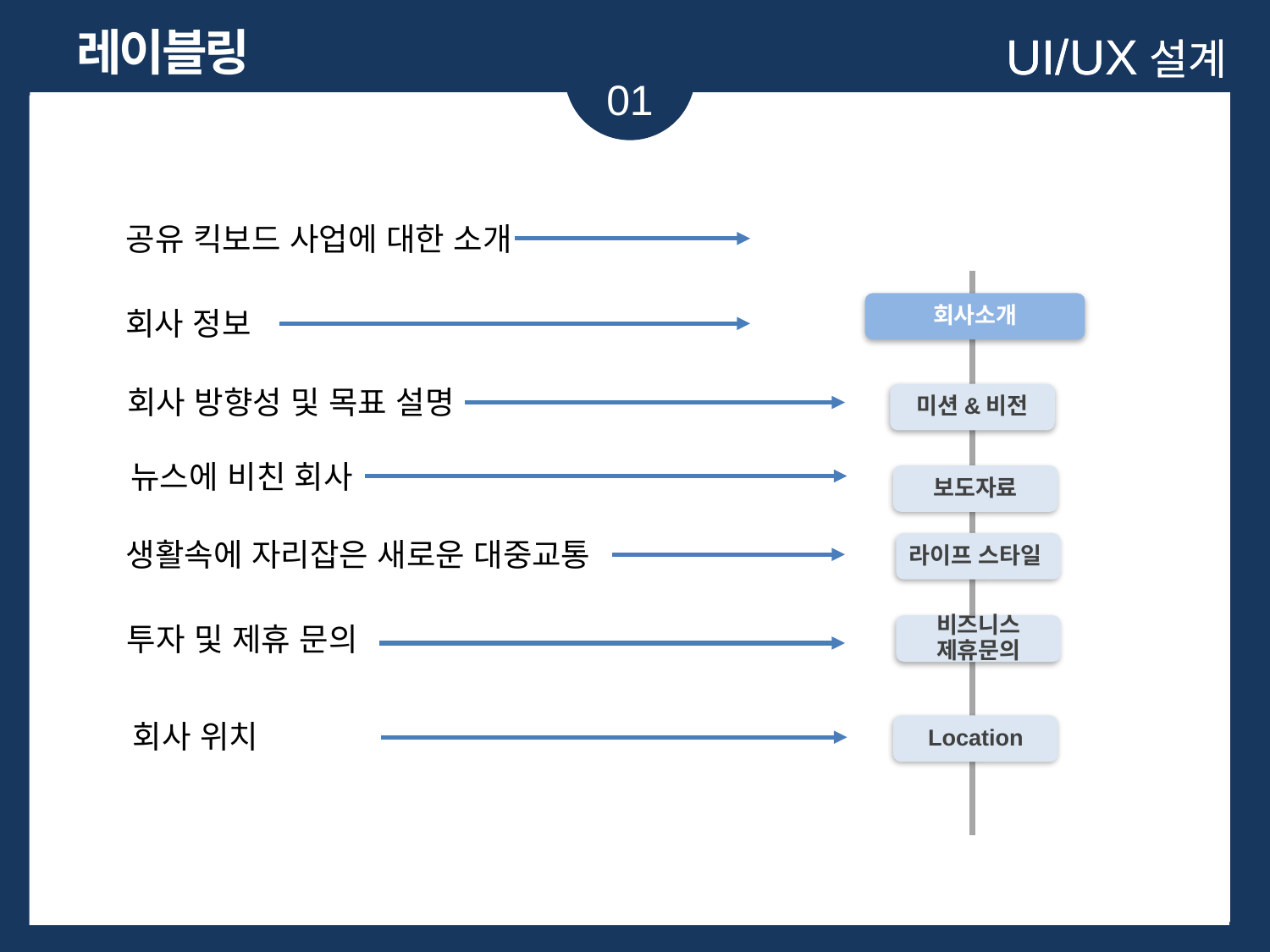

레이블링
UI/UX설계
UI/UX설계
01
01
Subject
Subject

사업소개
공유 킥보드 사업에 대한 소개

회사소개
회사 정보
회사 방향성 및 목표 설명

미션&비전
뉴스에 비친 회사

보도자료
생활속에 자리잡은 새로운 대중교통

라이프 스타일
투자 및 제휴 문의

비즈니스 제휴문의
회사 위치

Location